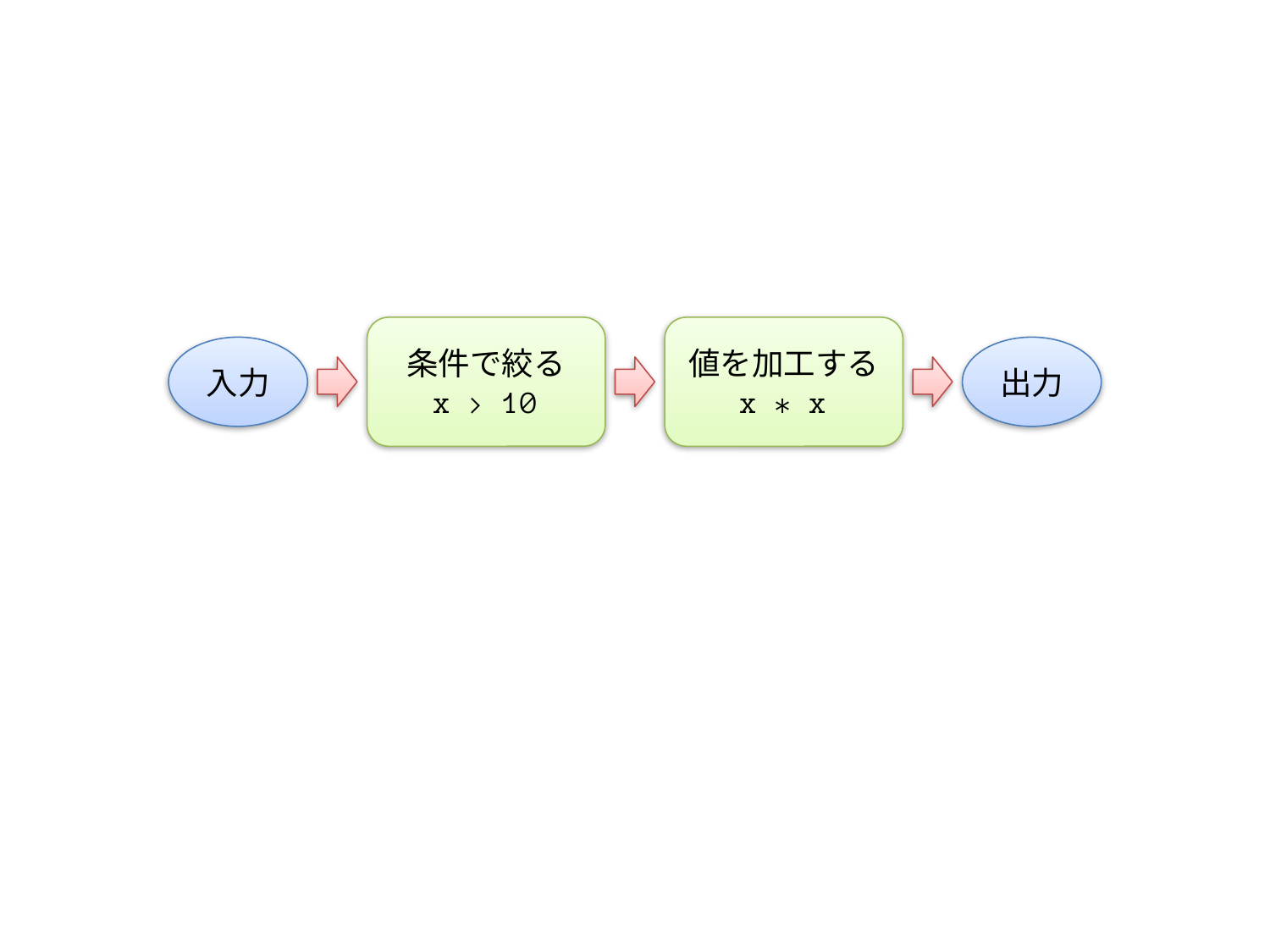

条件で絞る
x > 10
値を加工する
x * x
入力
出力